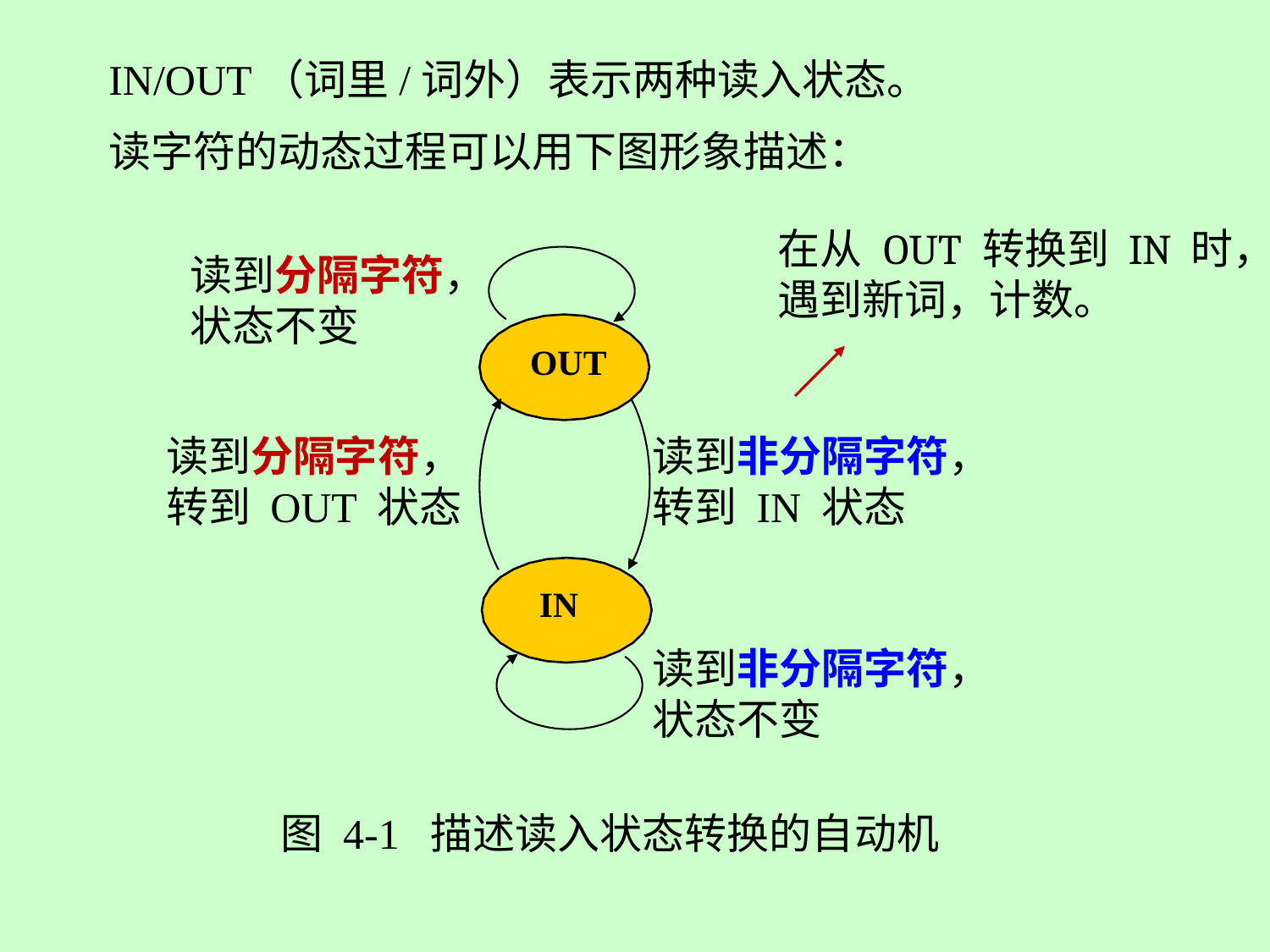

IN/OUT（词里/词外）表示两种读入状态。
读字符的动态过程可以用下图形象描述：

在从 OUT 转换到 IN 时，遇到新词，计数。
读到分隔字符，
状态不变

OUT

IN

读到分隔字符，转到 OUT 状态
读到非分隔字符，转到 IN 状态
读到非分隔字符，
状态不变

图 4-1  描述读入状态转换的自动机
113